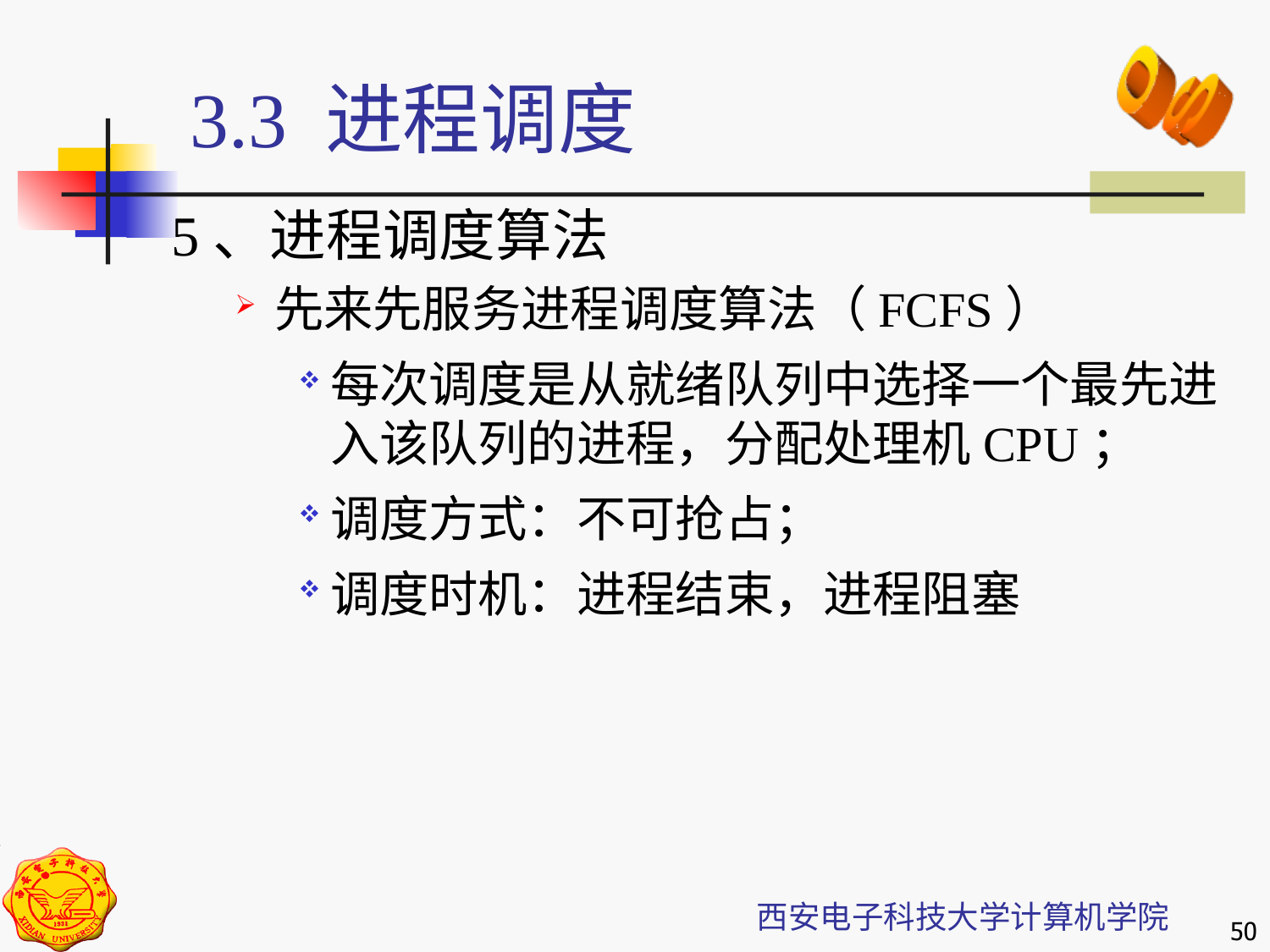

3.3 进程调度
5、进程调度算法
先来先服务进程调度算法（FCFS）
每次调度是从就绪队列中选择一个最先进入该队列的进程，分配处理机CPU；
调度方式：不可抢占；
调度时机：进程结束，进程阻塞

50